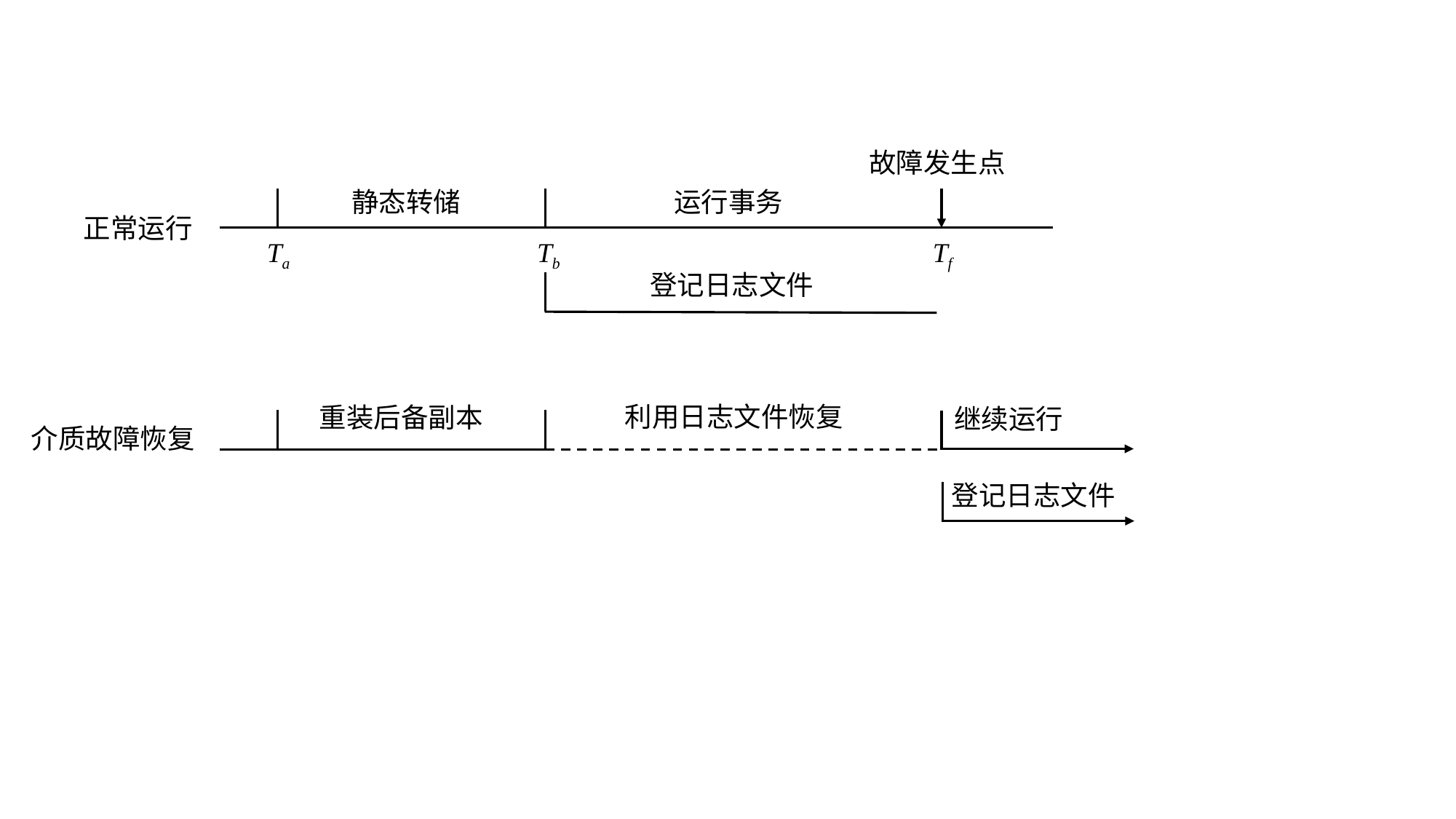

故障发生点
静态转储
运行事务
正常运行
Ta
Tb
Tf
登记日志文件
利用日志文件恢复
重装后备副本
继续运行
介质故障恢复
登记日志文件